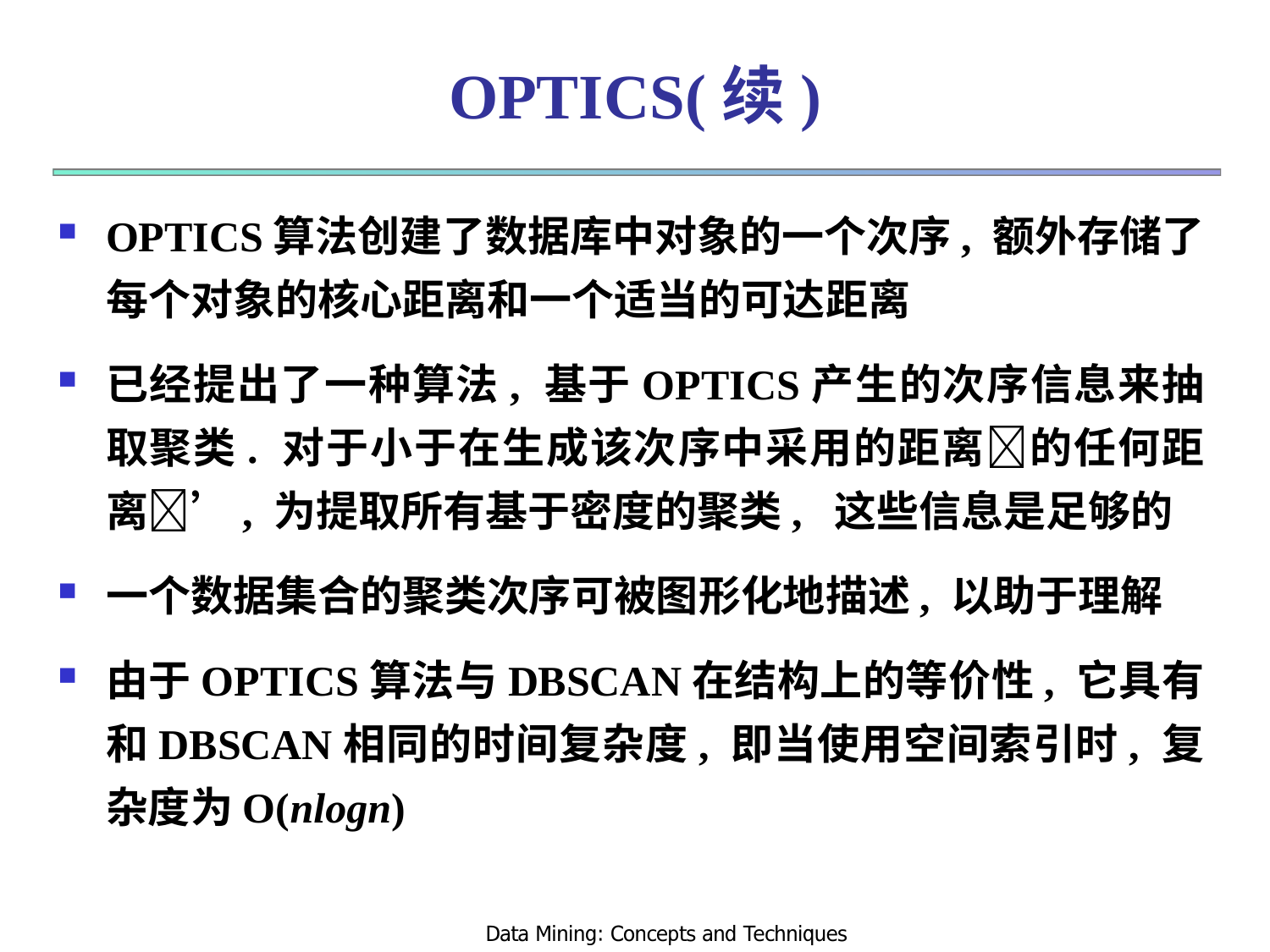

# OPTICS(续)
OPTICS算法创建了数据库中对象的一个次序, 额外存储了每个对象的核心距离和一个适当的可达距离
已经提出了一种算法, 基于OPTICS产生的次序信息来抽取聚类. 对于小于在生成该次序中采用的距离ε的任何距离ε’, 为提取所有基于密度的聚类,  这些信息是足够的
一个数据集合的聚类次序可被图形化地描述, 以助于理解
由于OPTICS算法与DBSCAN在结构上的等价性, 它具有和DBSCAN相同的时间复杂度, 即当使用空间索引时, 复杂度为O(nlogn)
Data Mining: Concepts and Techniques
79